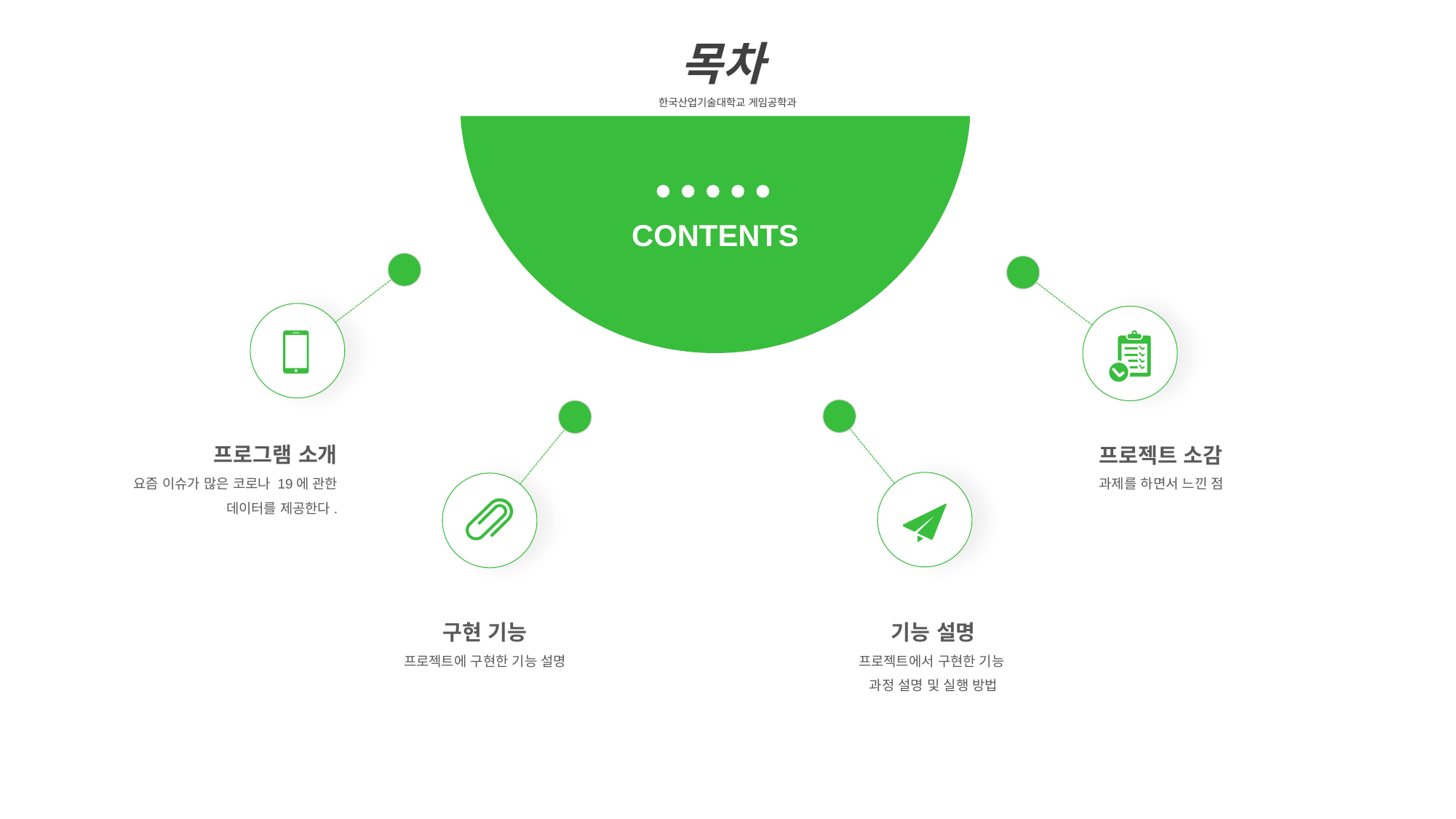

목차
한국산업기술대학교 게임공학과
CONTENTS

프로그램 소개
요즘 이슈가 많은 코로나 19에 관한
데이터를 제공한다.
프로젝트 소감
과제를 하면서 느낀 점

구현 기능
프로젝트에 구현한 기능 설명
기능 설명
프로젝트에서 구현한 기능
과정 설명 및 실행 방법